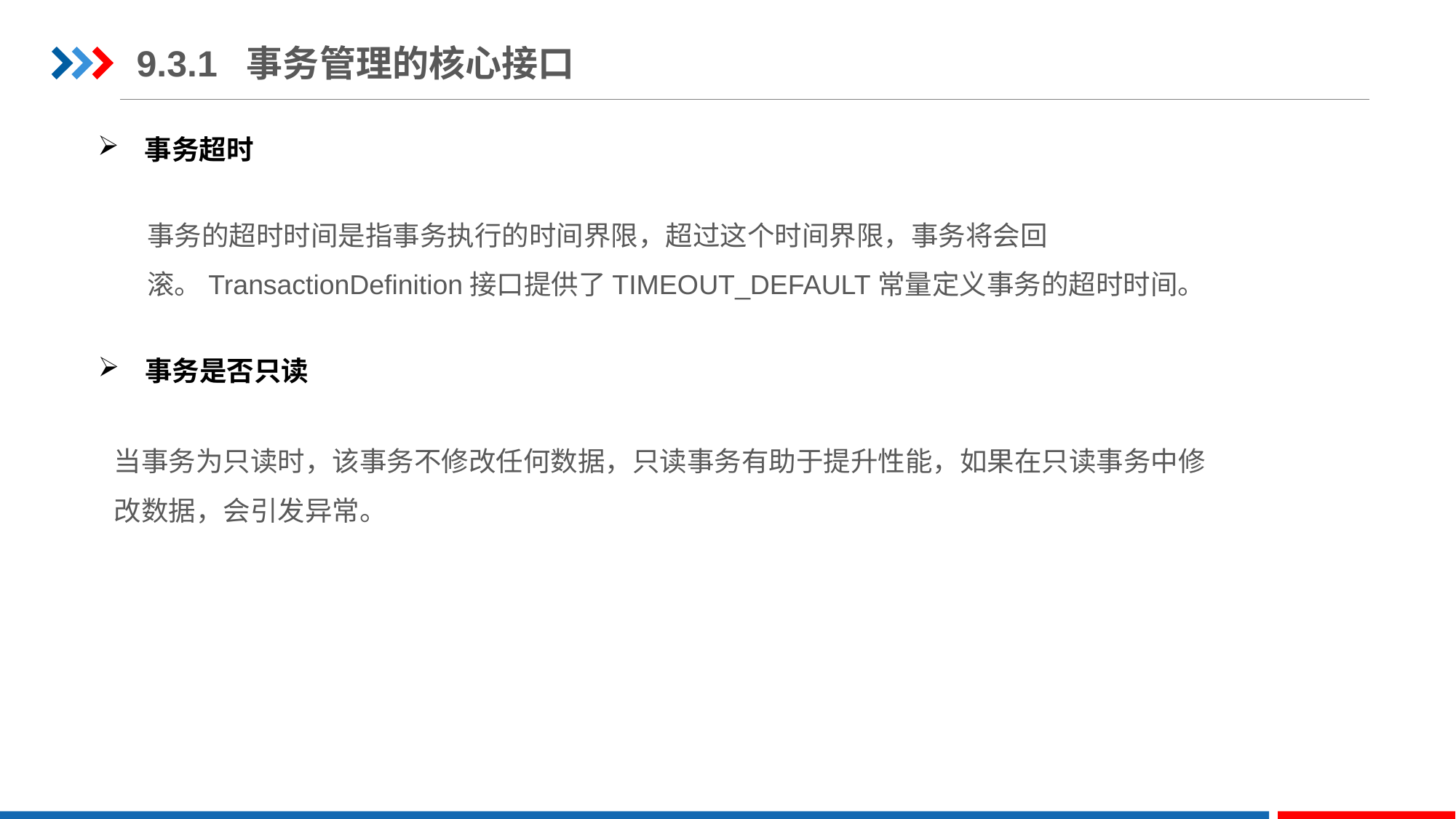

9.3.1  事务管理的核心接口
 事务超时
事务的超时时间是指事务执行的时间界限，超过这个时间界限，事务将会回滚。TransactionDefinition接口提供了TIMEOUT_DEFAULT常量定义事务的超时时间。

 事务是否只读
当事务为只读时，该事务不修改任何数据，只读事务有助于提升性能，如果在只读事务中修改数据，会引发异常。